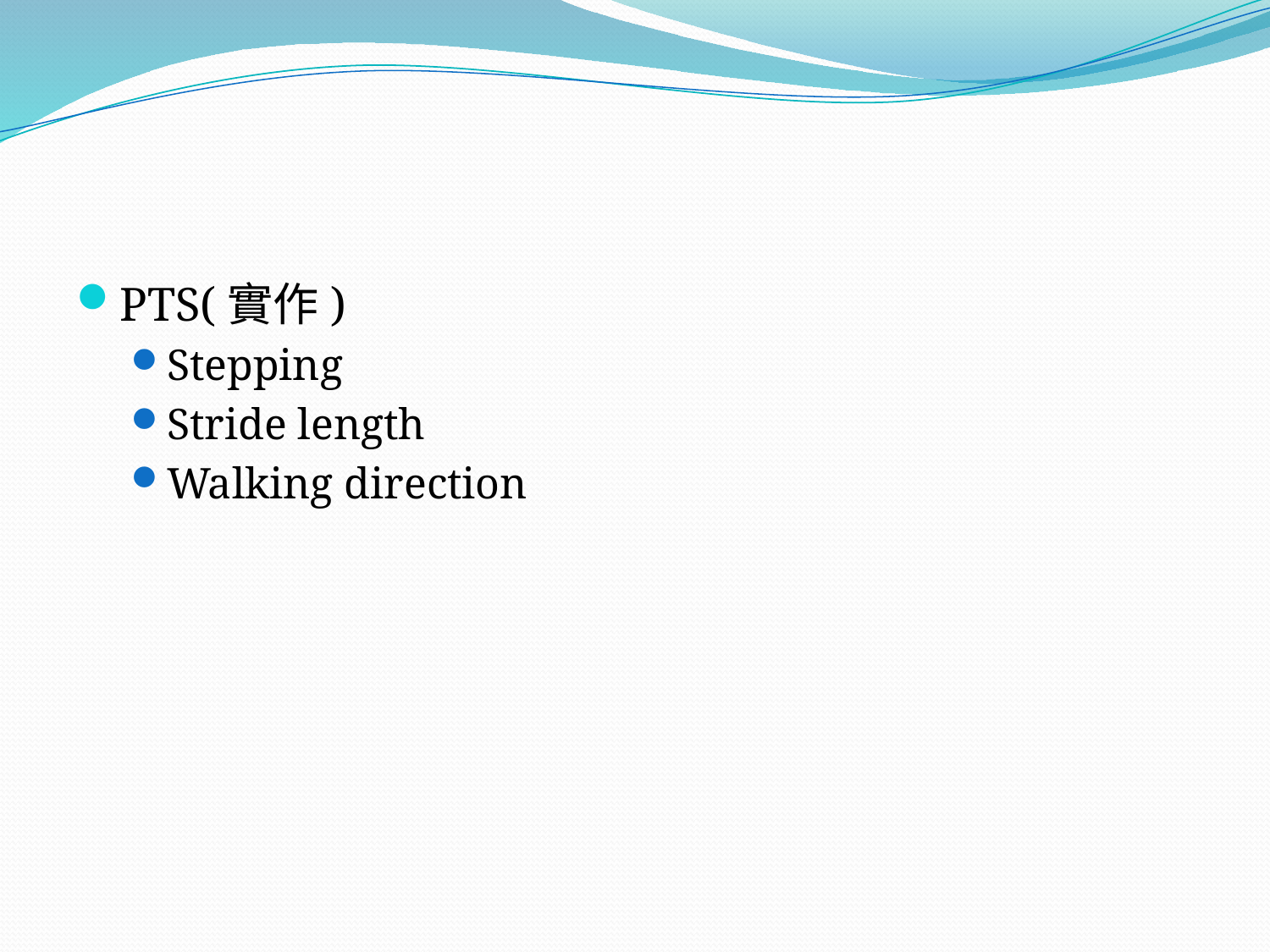

#
PTS(實作)
Stepping
Stride length
Walking direction